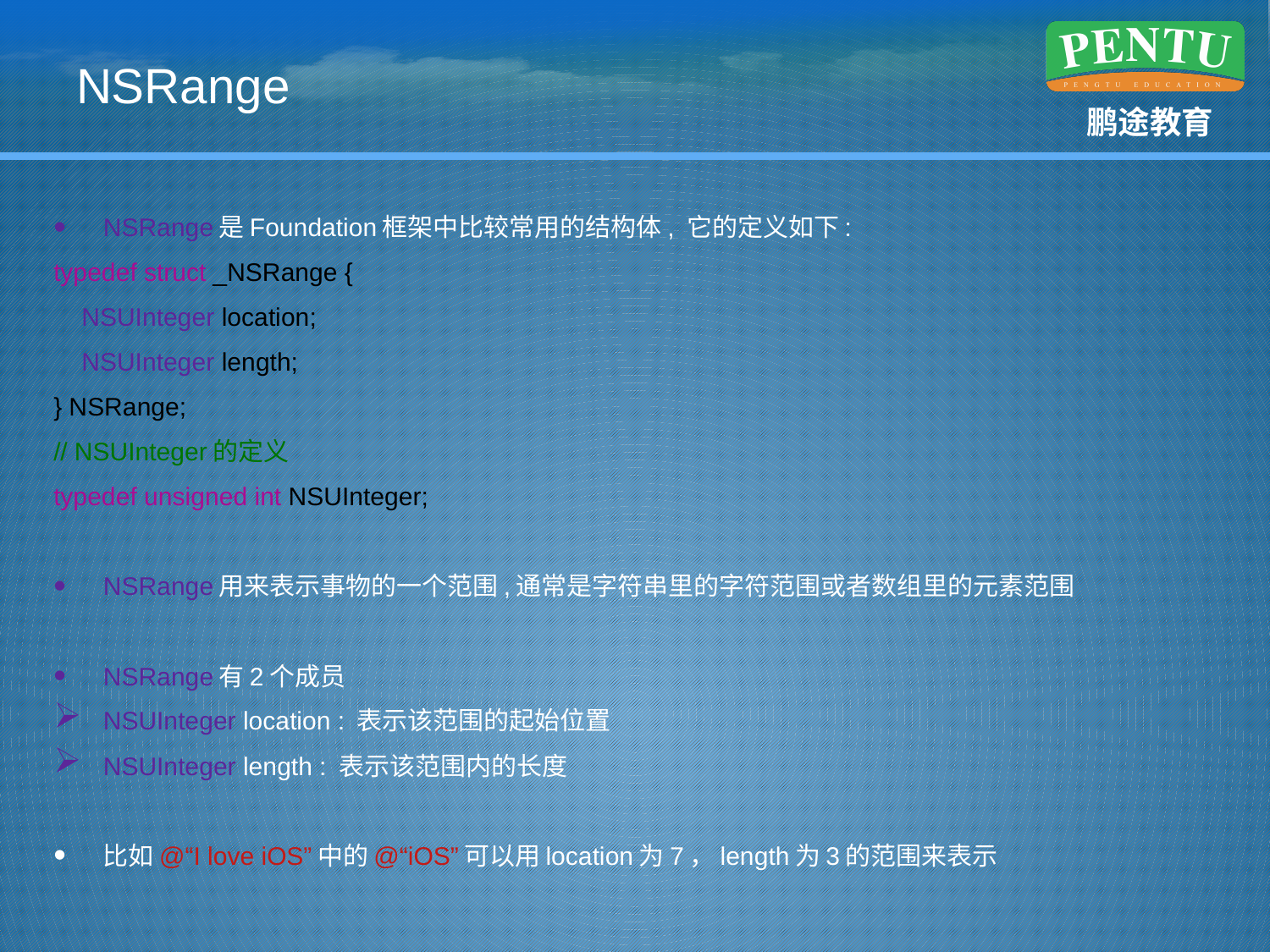

# NSRange
NSRange是Foundation框架中比较常用的结构体, 它的定义如下:
typedef struct _NSRange {
    NSUInteger location;
    NSUInteger length;
} NSRange;
// NSUInteger的定义
typedef unsigned int NSUInteger;

NSRange用来表示事物的一个范围,通常是字符串里的字符范围或者数组里的元素范围

NSRange有2个成员
NSUInteger location : 表示该范围的起始位置
NSUInteger length : 表示该范围内的长度

比如@“I love iOS”中的@“iOS”可以用location为7，length为3的范围来表示